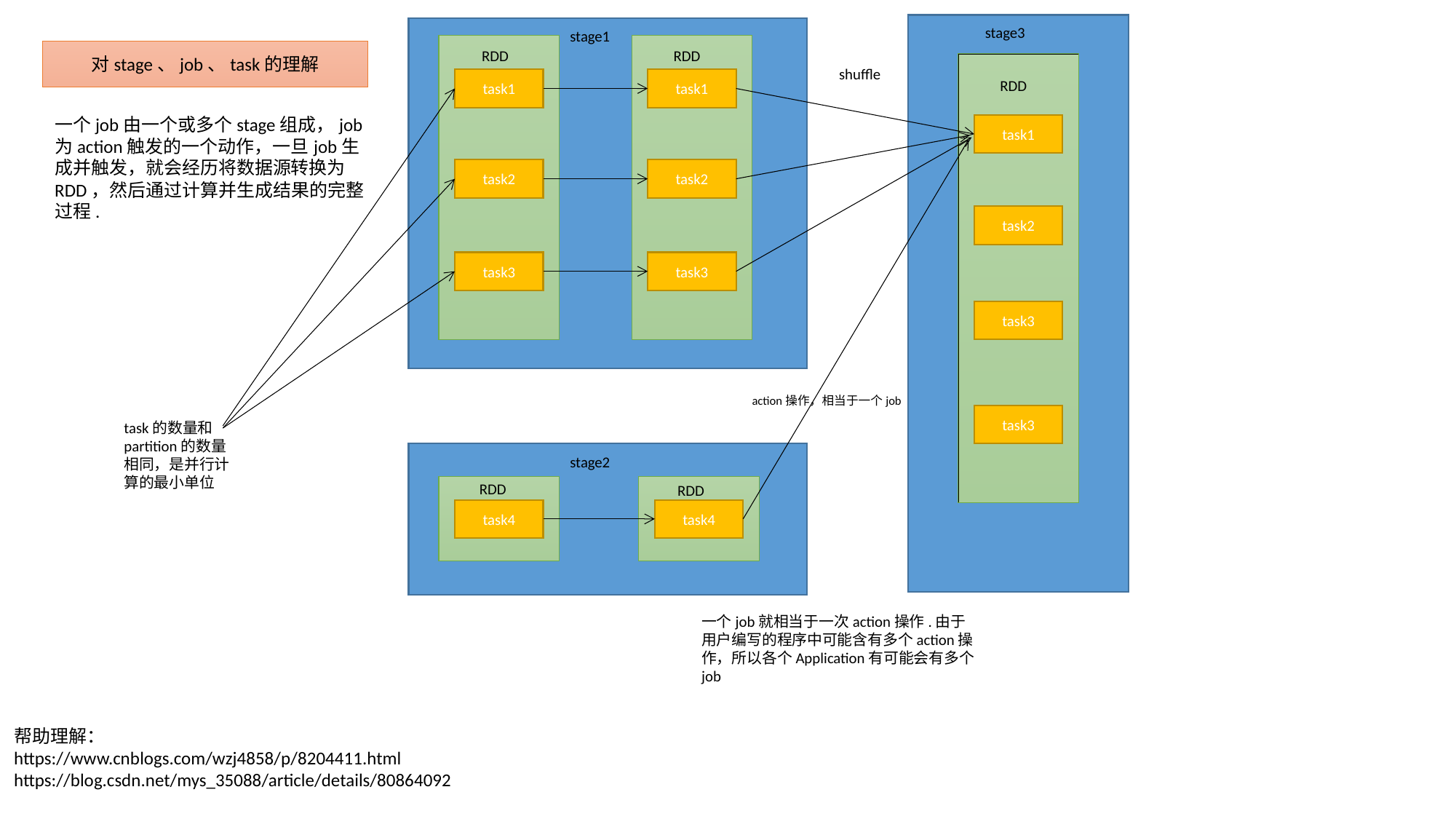

stage3
stage1

对stage、job、task的理解
RDD
RDD

shuffle
task1
task1
RDD
一个job由一个或多个stage组成，job为action触发的一个动作，一旦job生成并触发，就会经历将数据源转换为RDD，然后通过计算并生成结果的完整过程.
task1
task2
task2
task2
task3
task3
task3
action操作，相当于一个job
task3
task的数量和partition的数量相同，是并行计算的最小单位

stage2
RDD
RDD

task4
task4
一个job就相当于一次action操作.由于用户编写的程序中可能含有多个action操作，所以各个Application有可能会有多个job
帮助理解：
https://www.cnblogs.com/wzj4858/p/8204411.html
https://blog.csdn.net/mys_35088/article/details/80864092